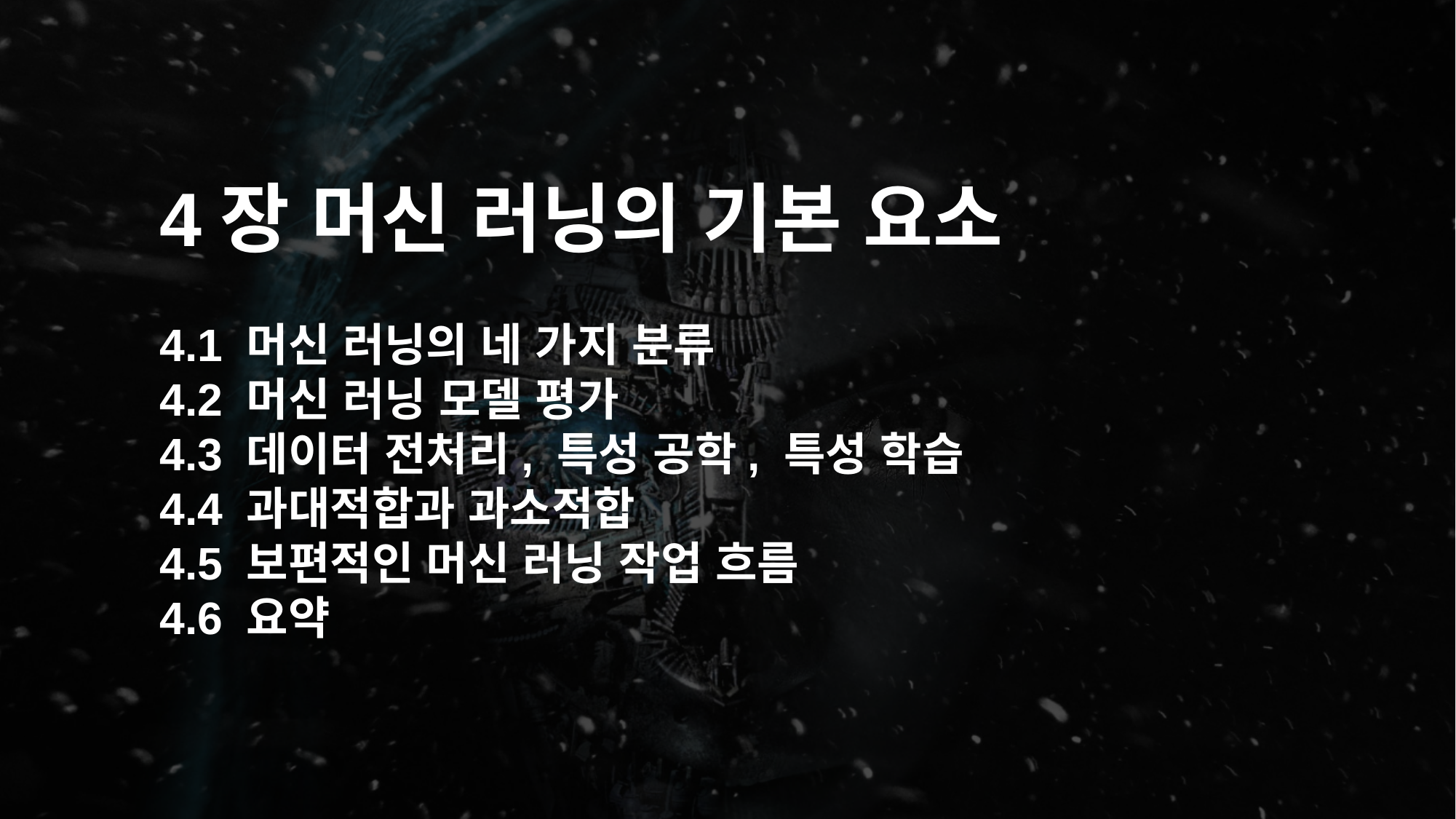

4장 머신 러닝의 기본 요소

4.1 머신 러닝의 네 가지 분류
4.2 머신 러닝 모델 평가
4.3 데이터 전처리, 특성 공학, 특성 학습
4.4 과대적합과 과소적합
4.5 보편적인 머신 러닝 작업 흐름
4.6 요약